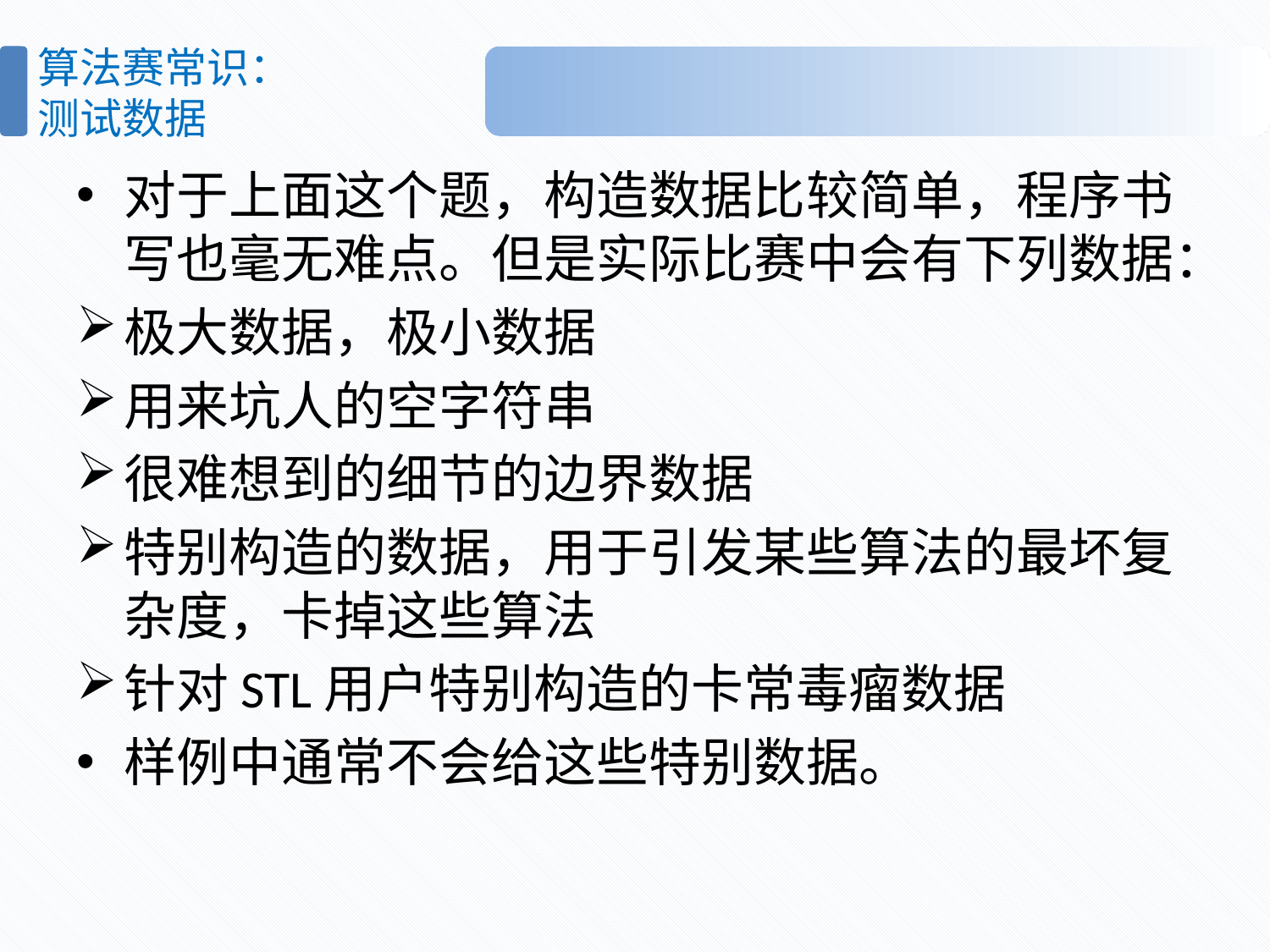

# 算法赛常识： 测试数据
对于上面这个题，构造数据比较简单，程序书写也毫无难点。但是实际比赛中会有下列数据：
极大数据，极小数据
用来坑人的空字符串
很难想到的细节的边界数据
特别构造的数据，用于引发某些算法的最坏复杂度，卡掉这些算法
针对STL用户特别构造的卡常毒瘤数据
样例中通常不会给这些特别数据。